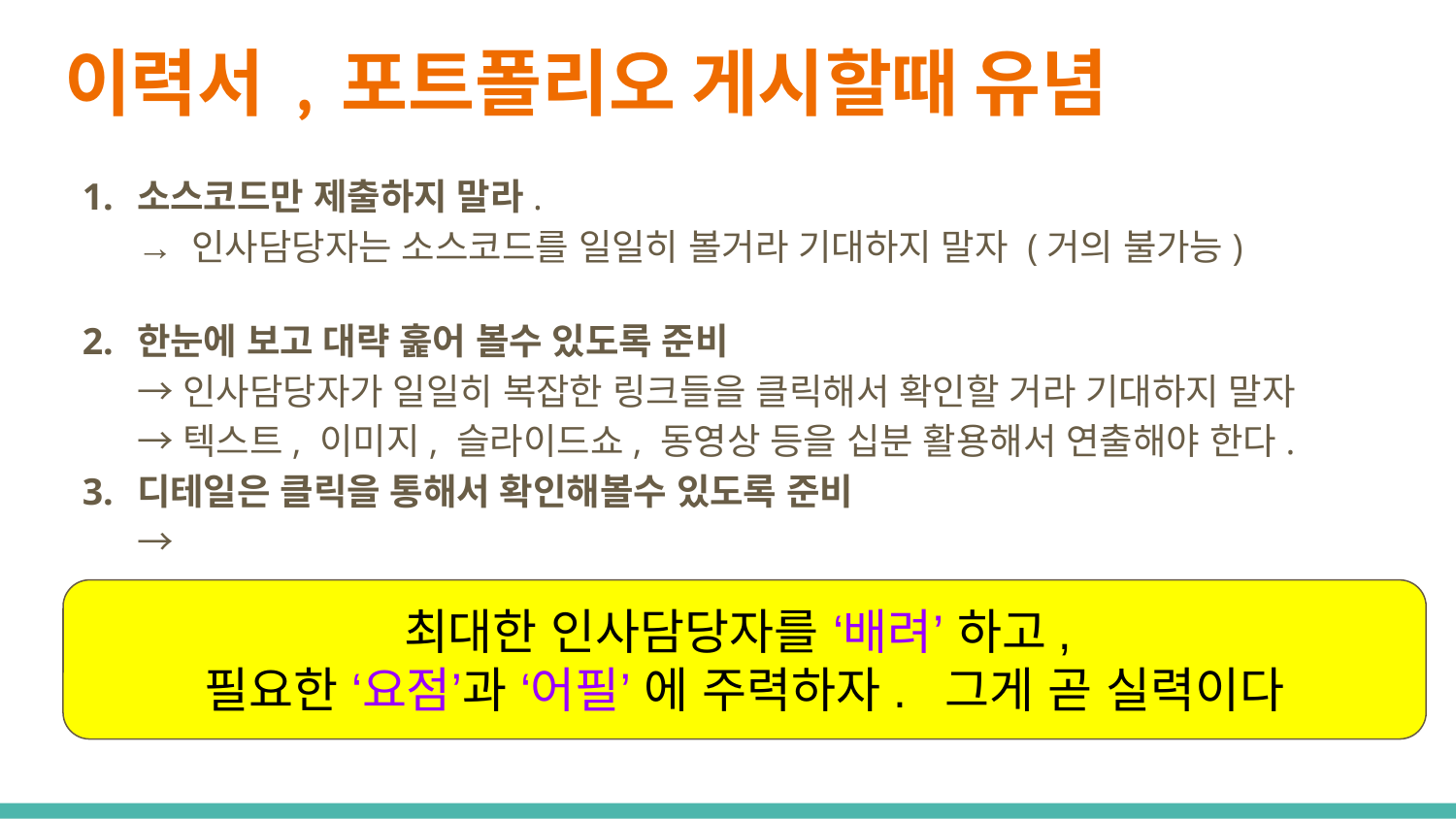

# 이력서 , 포트폴리오 게시할때 유념
소스코드만 제출하지 말라.
→ 인사담당자는 소스코드를 일일히 볼거라 기대하지 말자 (거의 불가능)
한눈에 보고 대략 훑어 볼수 있도록 준비
→ 인사담당자가 일일히 복잡한 링크들을 클릭해서 확인할 거라 기대하지 말자
→ 텍스트, 이미지, 슬라이드쇼, 동영상 등을 십분 활용해서 연출해야 한다.
디테일은 클릭을 통해서 확인해볼수 있도록 준비
→
최대한 인사담당자를 ‘배려’ 하고,
필요한 ‘요점’과 ‘어필’ 에 주력하자.  그게 곧 실력이다